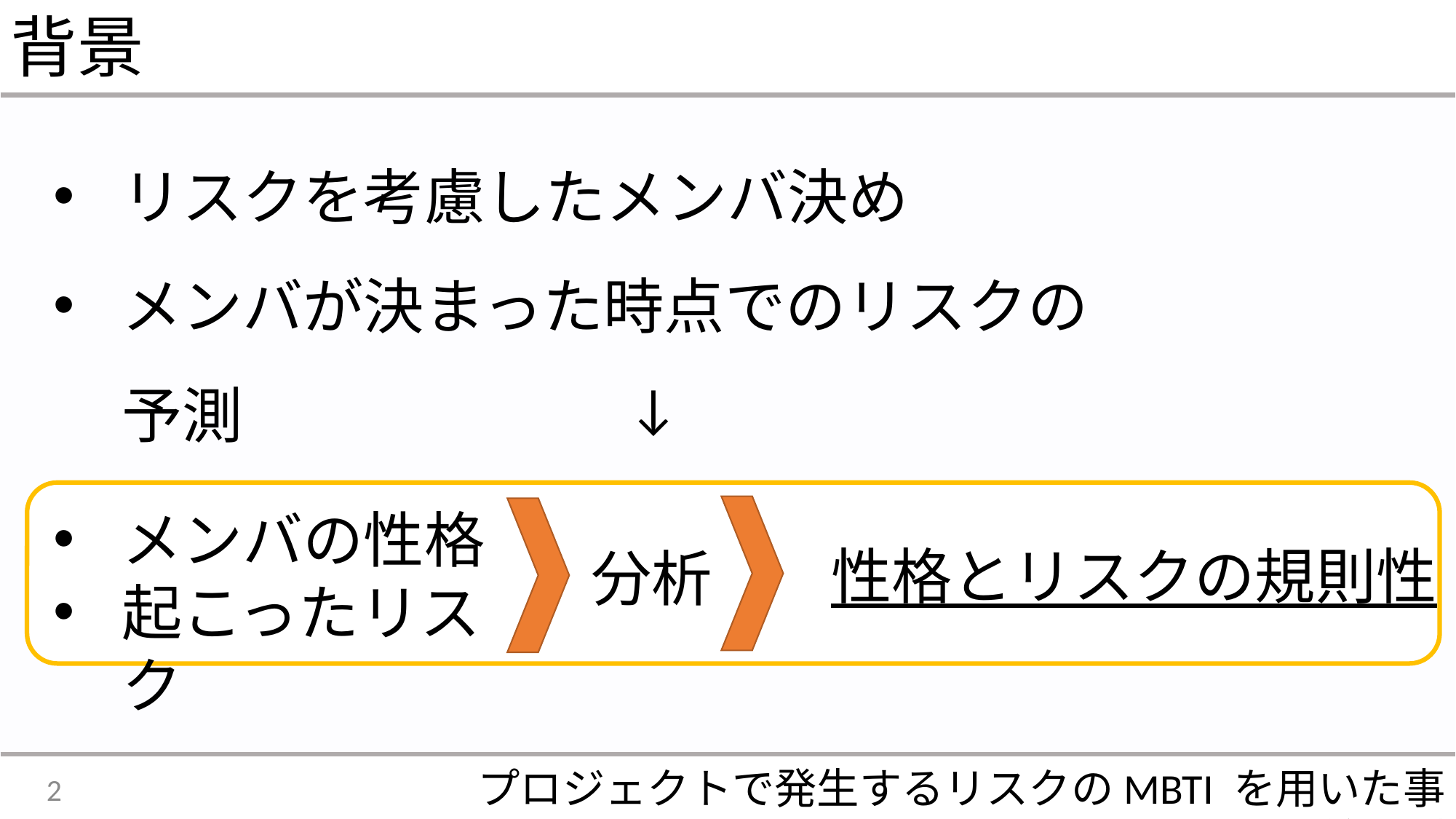

背景

リスクを考慮したメンバ決め
メンバが決まった時点でのリスクの予測
↓

メンバの性格
起こったリスク

性格とリスクの規則性
分析
プロジェクトで発生するリスクのMBTI を用いた事前予測
2